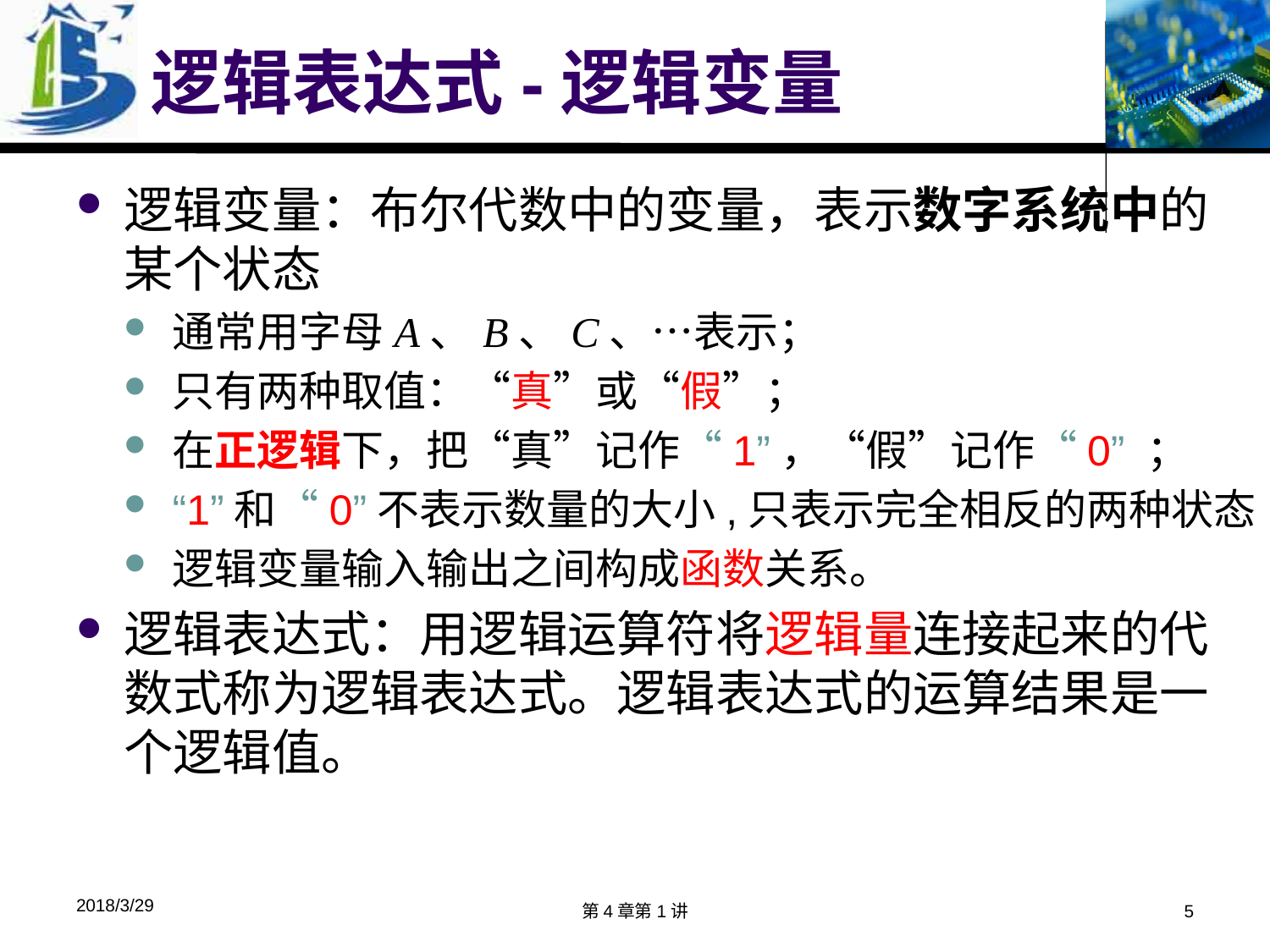

# 逻辑表达式-逻辑变量
逻辑变量：布尔代数中的变量，表示数字系统中的某个状态
通常用字母A、B、C、…表示；
只有两种取值：“真”或“假”；
在正逻辑下，把“真”记作“1”，“假”记作“0” ；
“1”和“0”不表示数量的大小,只表示完全相反的两种状态
逻辑变量输入输出之间构成函数关系。
逻辑表达式：用逻辑运算符将逻辑量连接起来的代数式称为逻辑表达式。逻辑表达式的运算结果是一个逻辑值。
2018/3/29
第4章第1讲
5